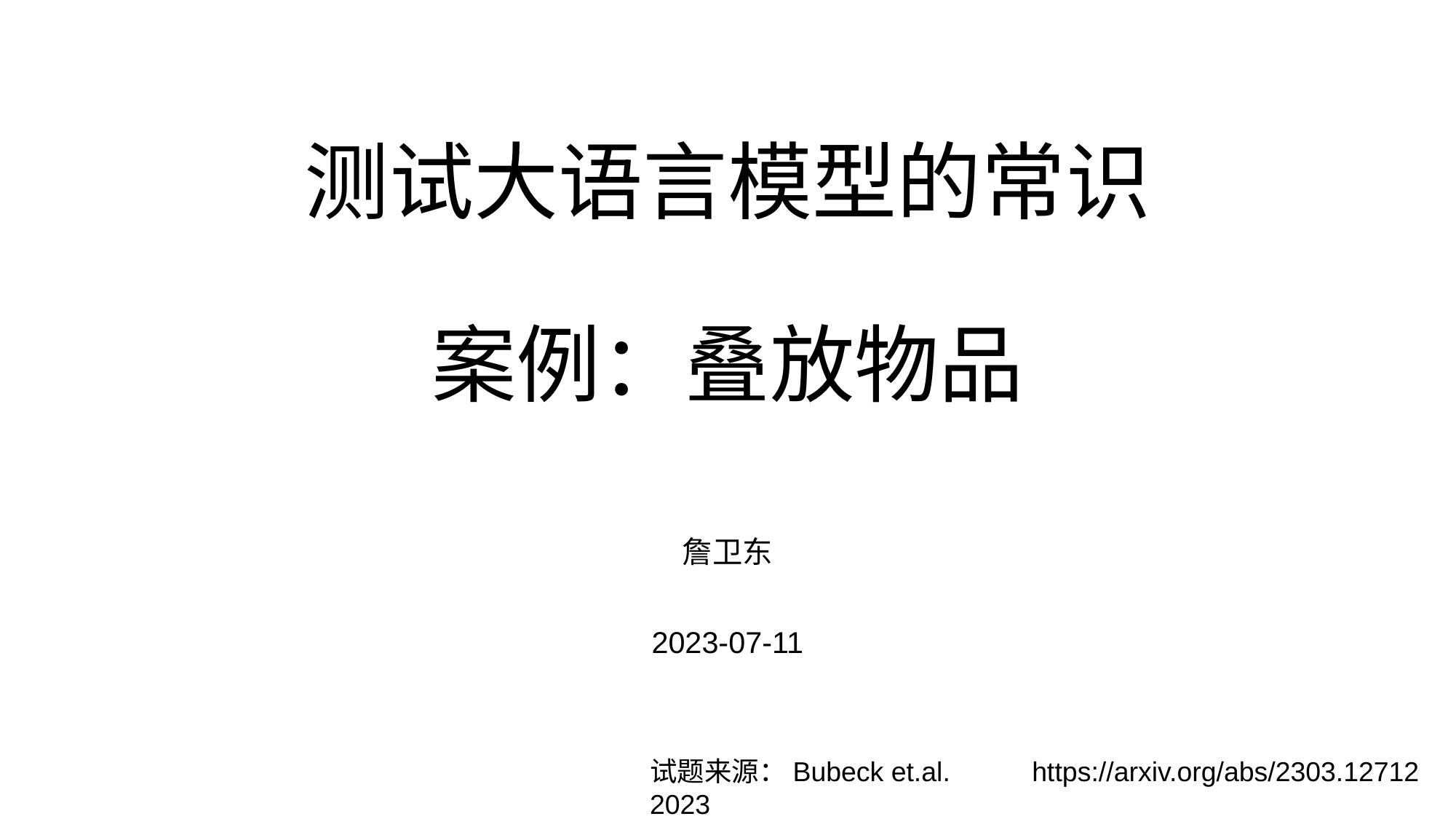

# 测试大语言模型的常识 案例：叠放物品
詹卫东

2023-07-11
试题来源：Bubeck et.al. 2023
https://arxiv.org/abs/2303.12712